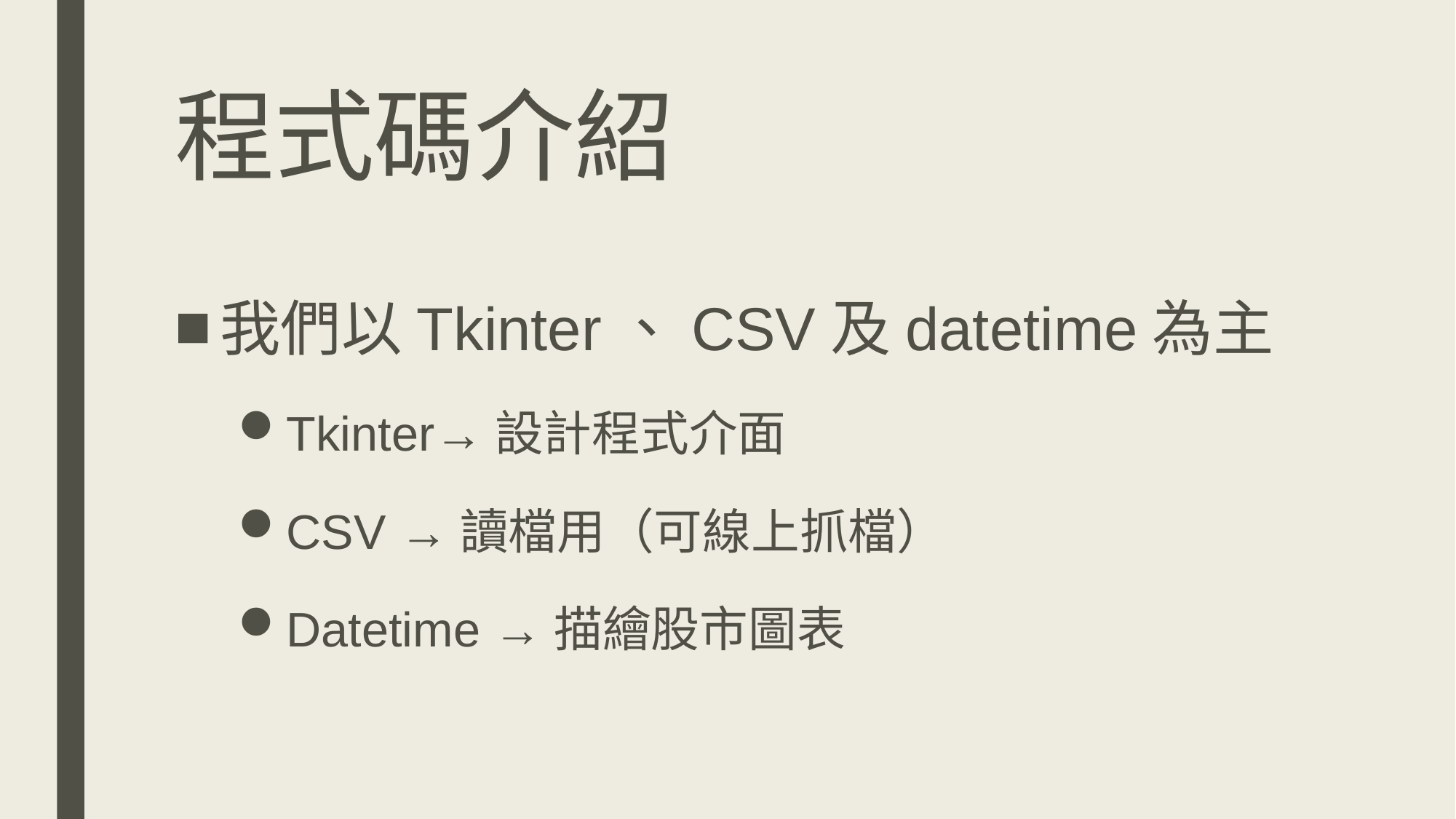

# 程式碼介紹
我們以Tkinter、CSV及datetime為主
Tkinter→設計程式介面
CSV →讀檔用（可線上抓檔）
Datetime →描繪股市圖表